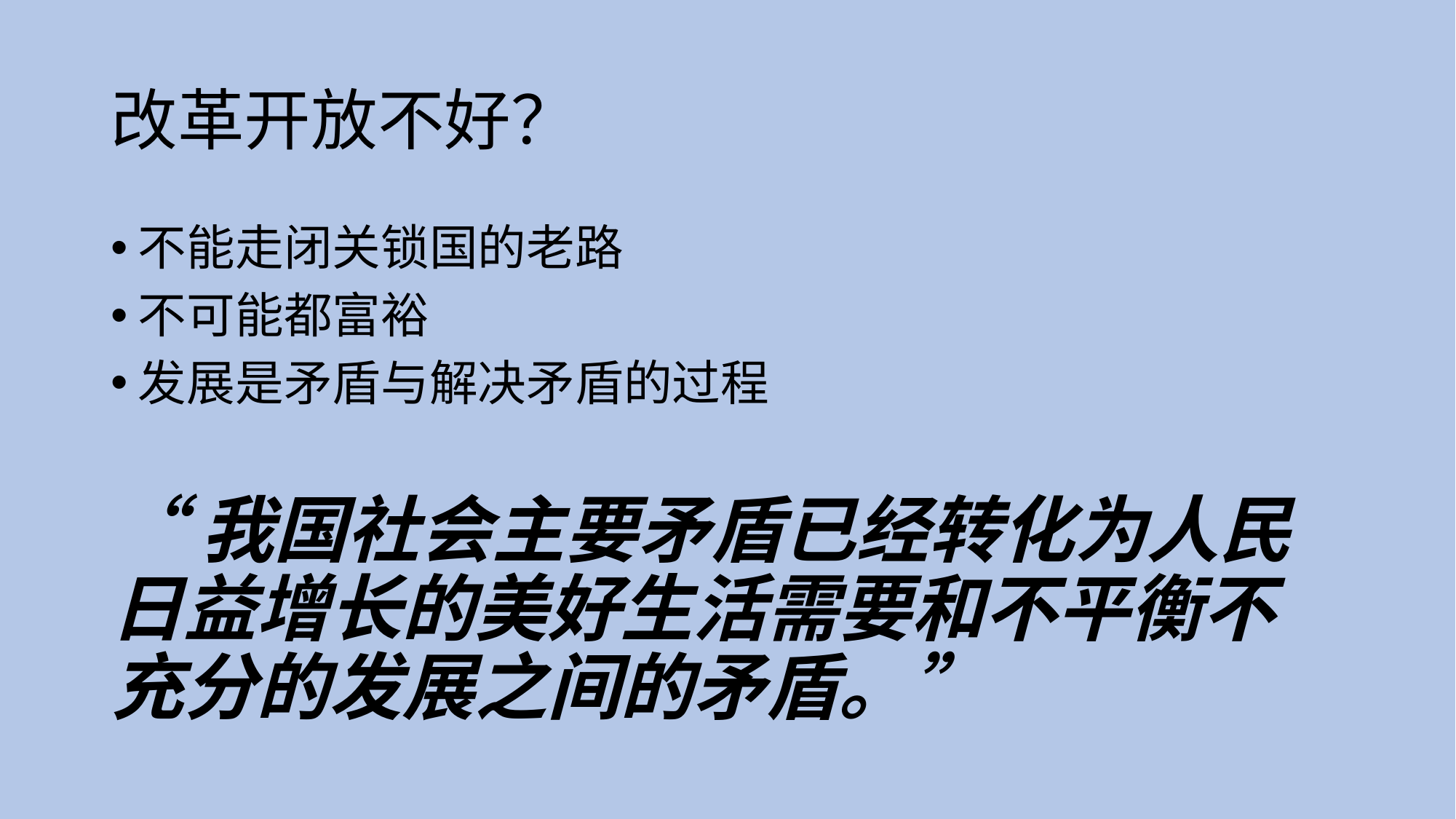

# 改革开放不好？
不能走闭关锁国的老路
不可能都富裕
发展是矛盾与解决矛盾的过程

“我国社会主要矛盾已经转化为人民日益增长的美好生活需要和不平衡不充分的发展之间的矛盾。”